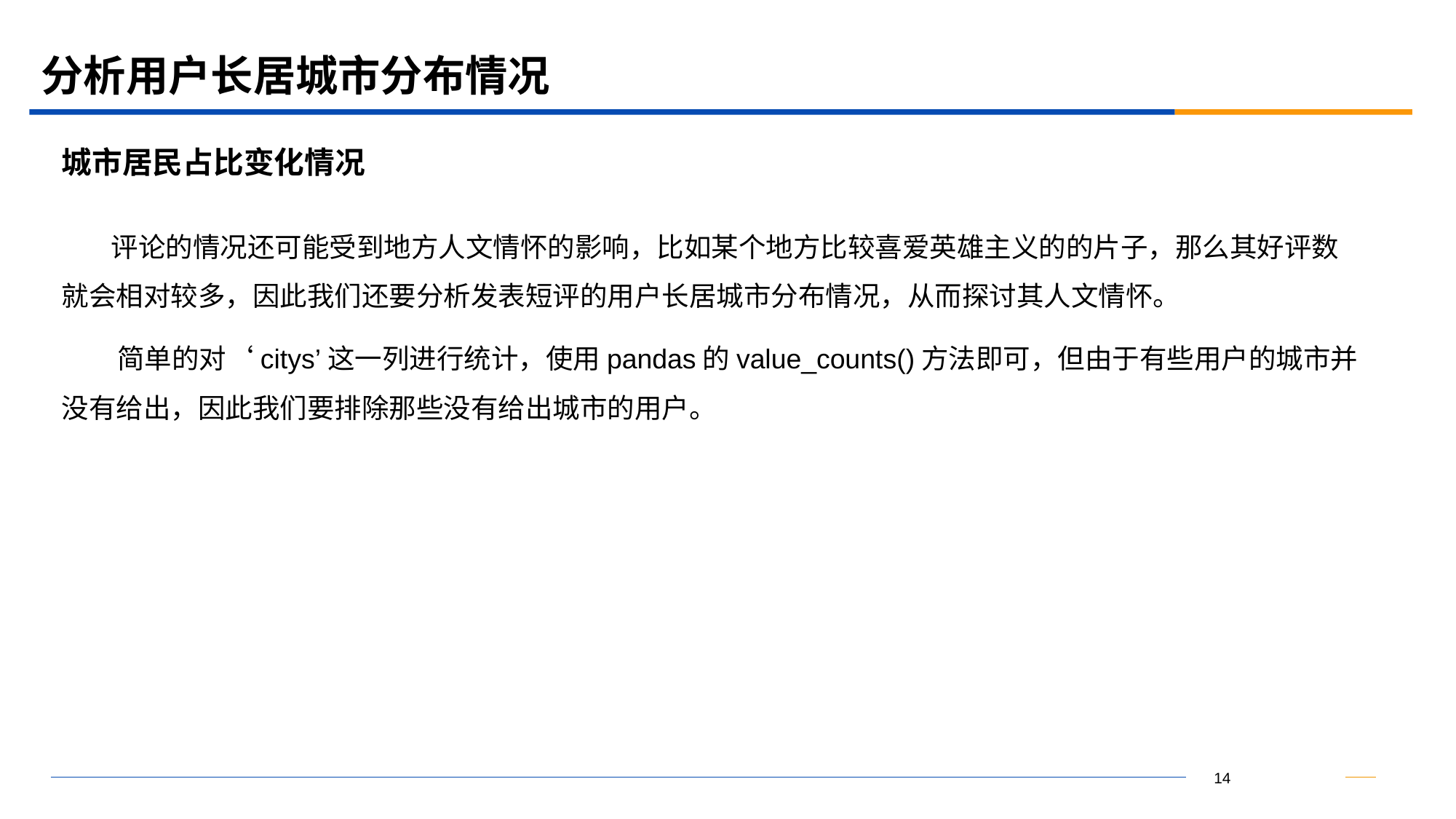

# 分析用户长居城市分布情况
城市居民占比变化情况
       评论的情况还可能受到地方人文情怀的影响，比如某个地方比较喜爱英雄主义的的片子，那么其好评数就会相对较多，因此我们还要分析发表短评的用户长居城市分布情况，从而探讨其人文情怀。
        简单的对‘citys’这一列进行统计，使用pandas的value_counts()方法即可，但由于有些用户的城市并没有给出，因此我们要排除那些没有给出城市的用户。